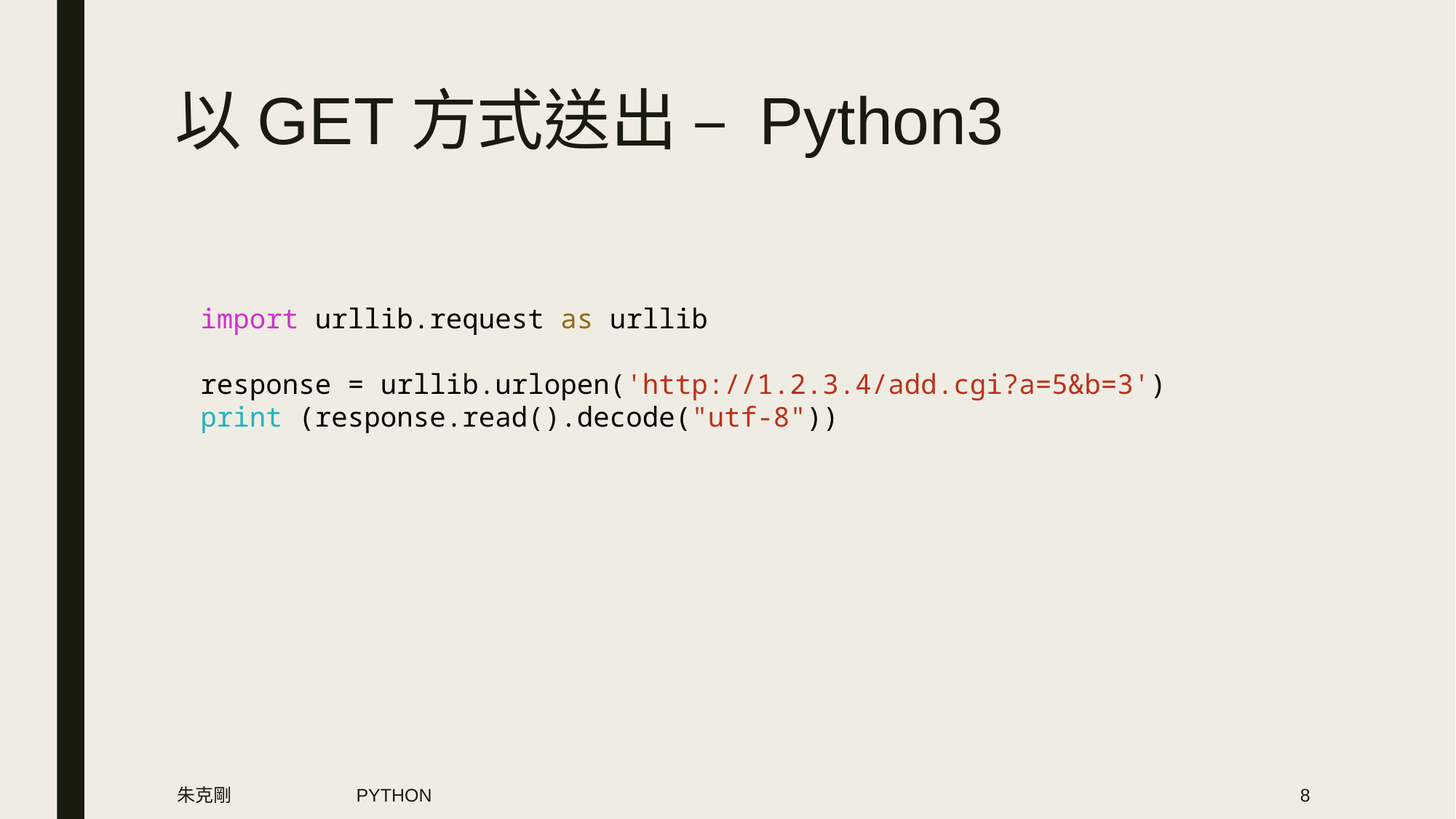

# 以GET方式送出 – Python3
import urllib.request as urllib

response = urllib.urlopen('http://1.2.3.4/add.cgi?a=5&b=3')
print (response.read().decode("utf-8"))
朱克剛
PYTHON
8